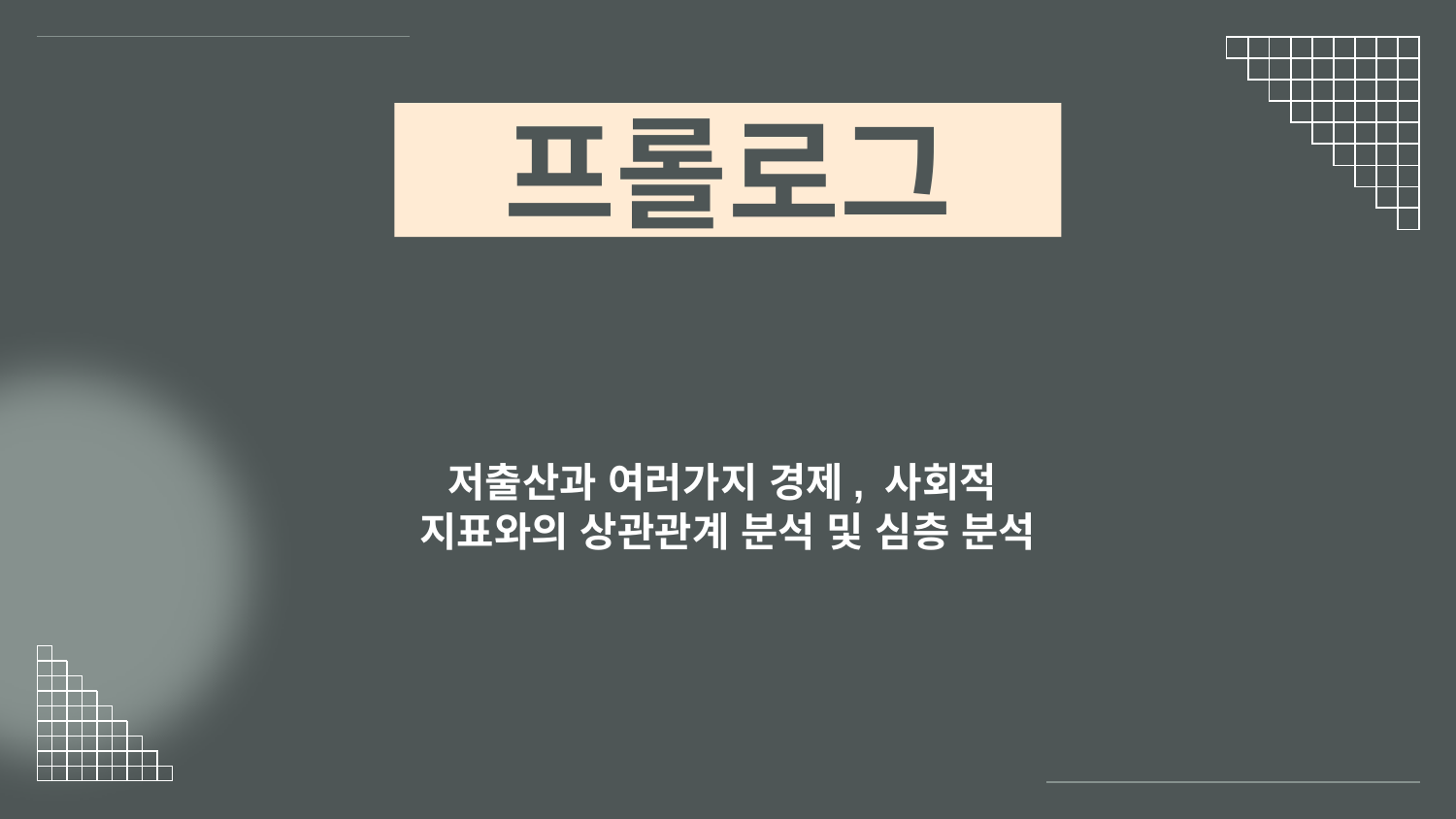

프롤로그
저출산과 여러가지 경제, 사회적
지표와의 상관관계 분석 및 심층 분석